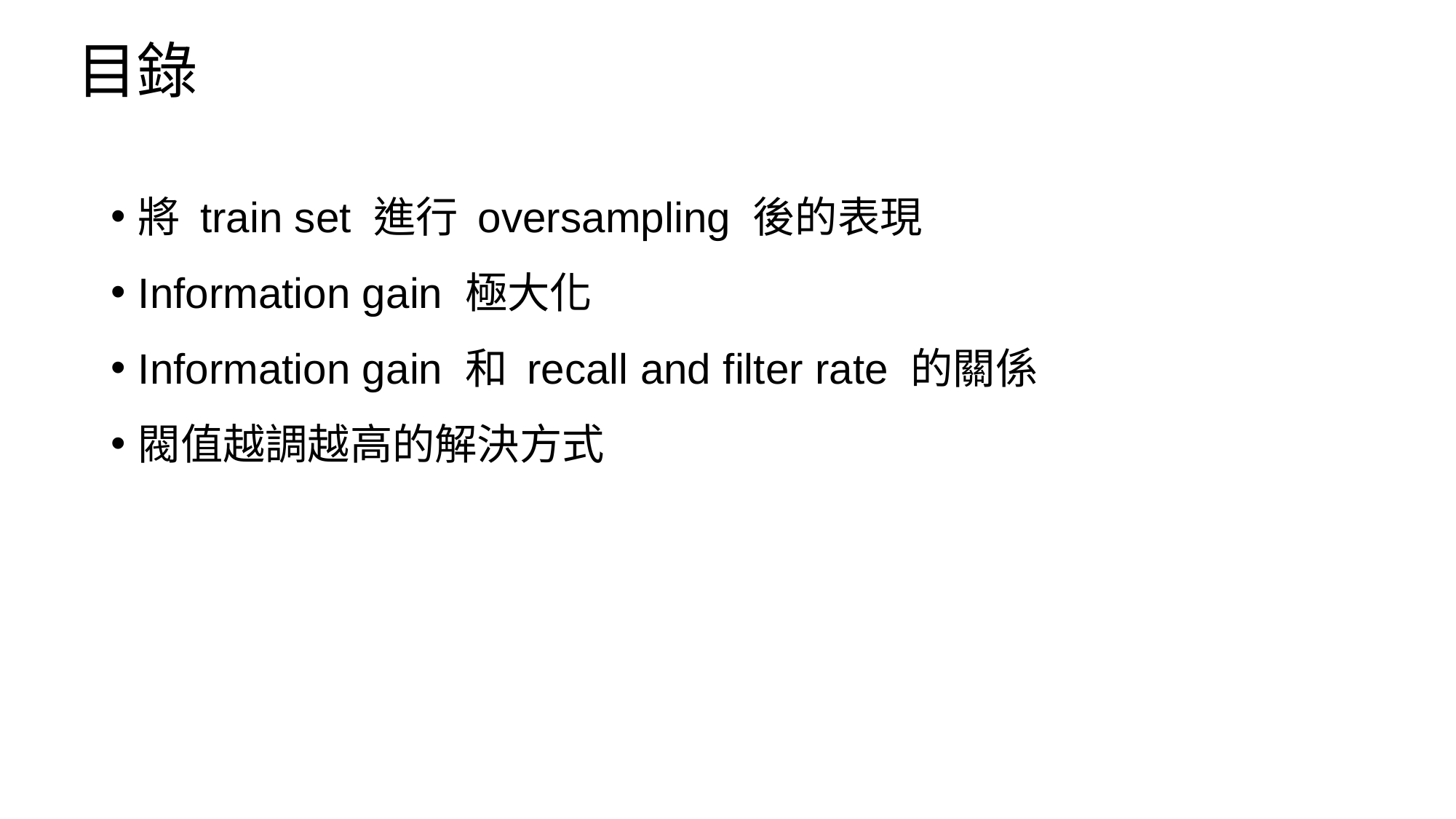

# 目錄
將 train set 進行 oversampling 後的表現
Information gain 極大化
Information gain 和 recall and filter rate 的關係
閥值越調越高的解決方式